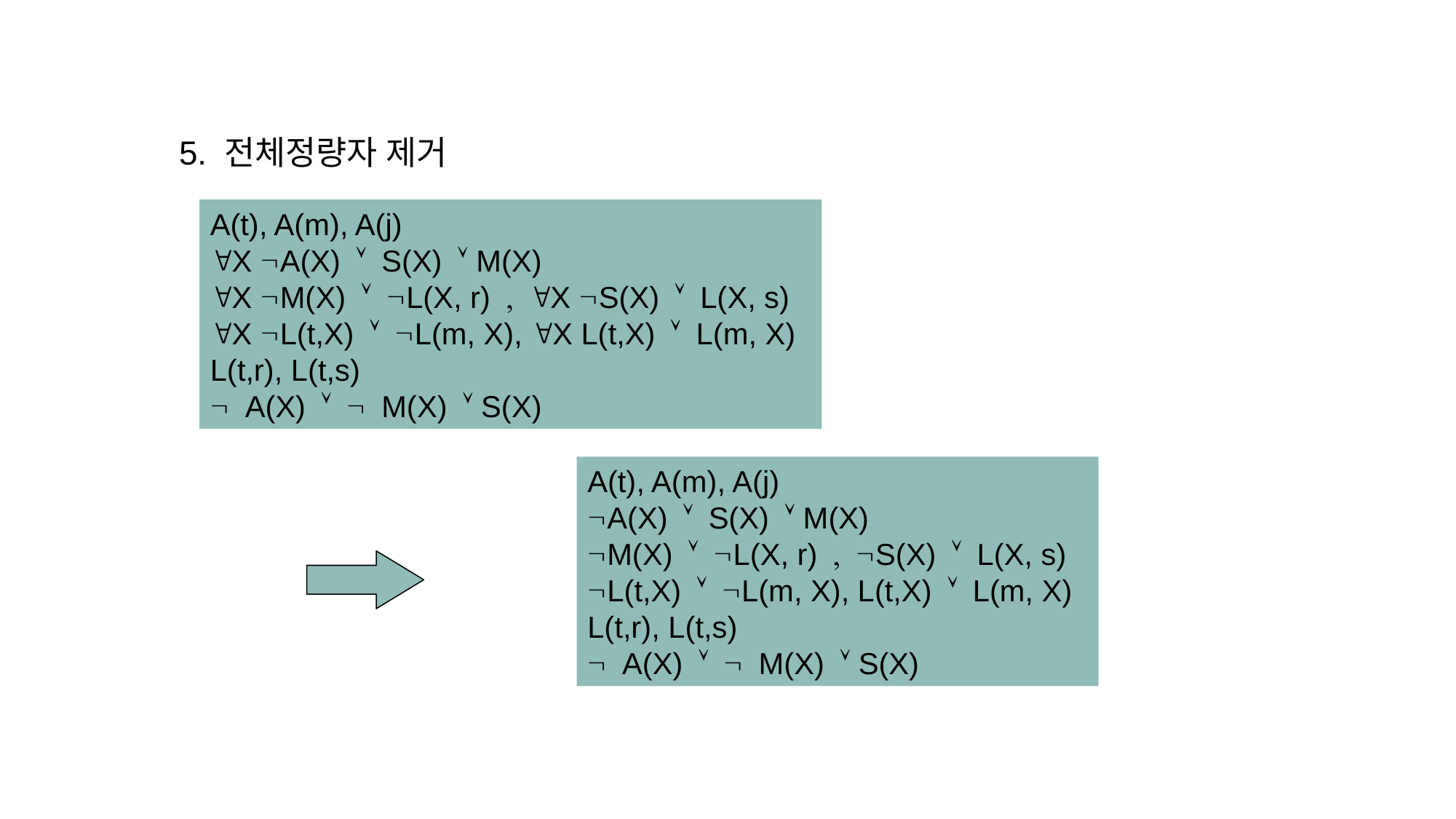

5. 전체정량자 제거
A(t), A(m), A(j)
∀X ¬A(X) ∨ S(X) ∨ M(X)
∀X ¬M(X) ∨ ¬L(X, r) , ∀X ¬S(X) ∨ L(X, s)
∀X ¬L(t,X) ∨ ¬L(m, X), ∀X L(t,X) ∨ L(m, X)
L(t,r), L(t,s)
¬ A(X) ∨ ¬ M(X) ∨ S(X)
A(t), A(m), A(j)
¬A(X) ∨ S(X) ∨ M(X)
¬M(X) ∨ ¬L(X, r) , ¬S(X) ∨ L(X, s)
¬L(t,X) ∨ ¬L(m, X), L(t,X) ∨ L(m, X)
L(t,r), L(t,s)
¬ A(X) ∨ ¬ M(X) ∨ S(X)